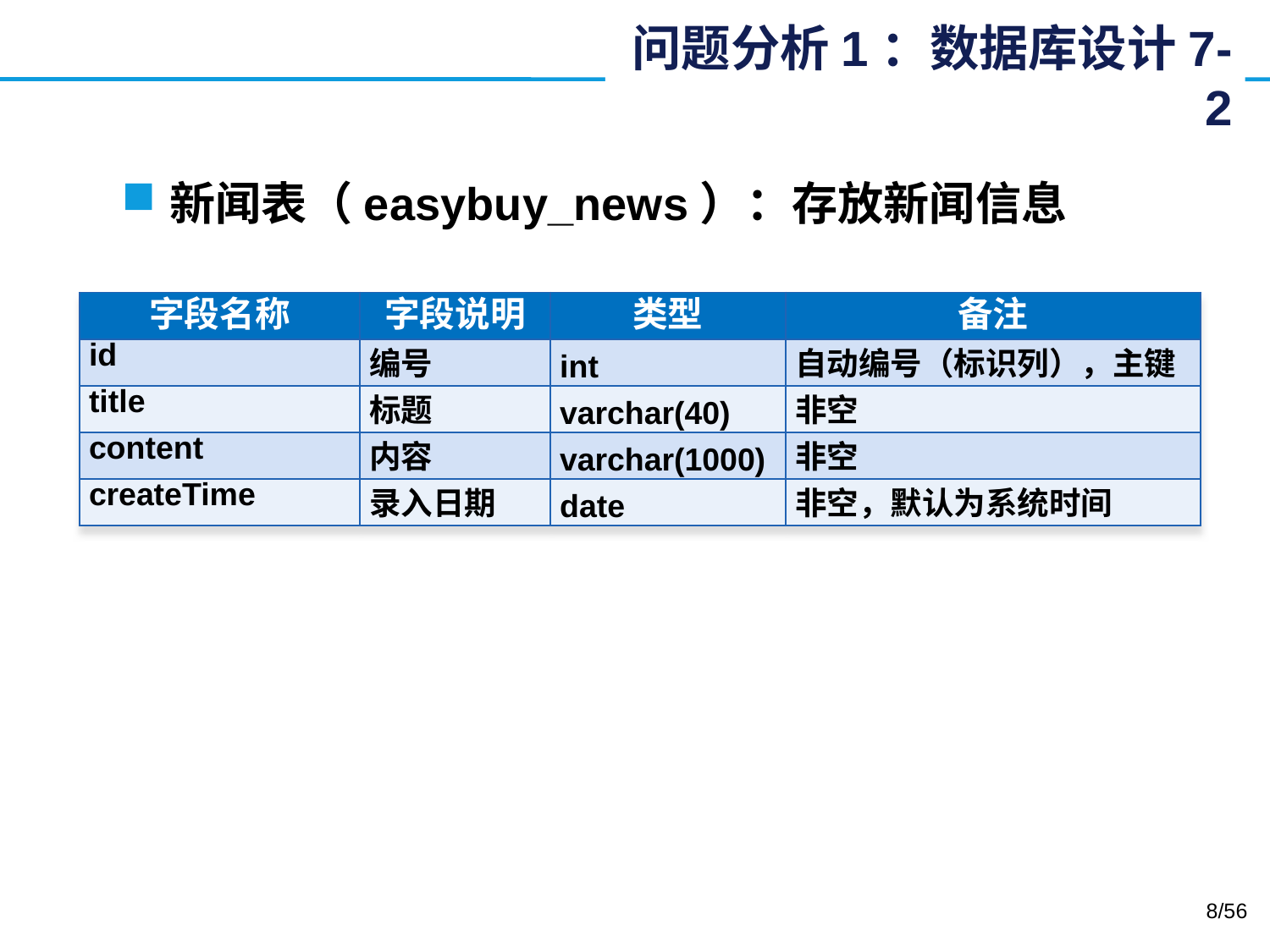

# 问题分析1：数据库设计7-2
新闻表（easybuy_news）：存放新闻信息
| 字段名称 | 字段说明 | 类型 | 备注 |
| --- | --- | --- | --- |
| id | 编号 | int | 自动编号（标识列），主键 |
| title | 标题 | varchar(40) | 非空 |
| content | 内容 | varchar(1000) | 非空 |
| createTime | 录入日期 | date | 非空，默认为系统时间 |
8/56